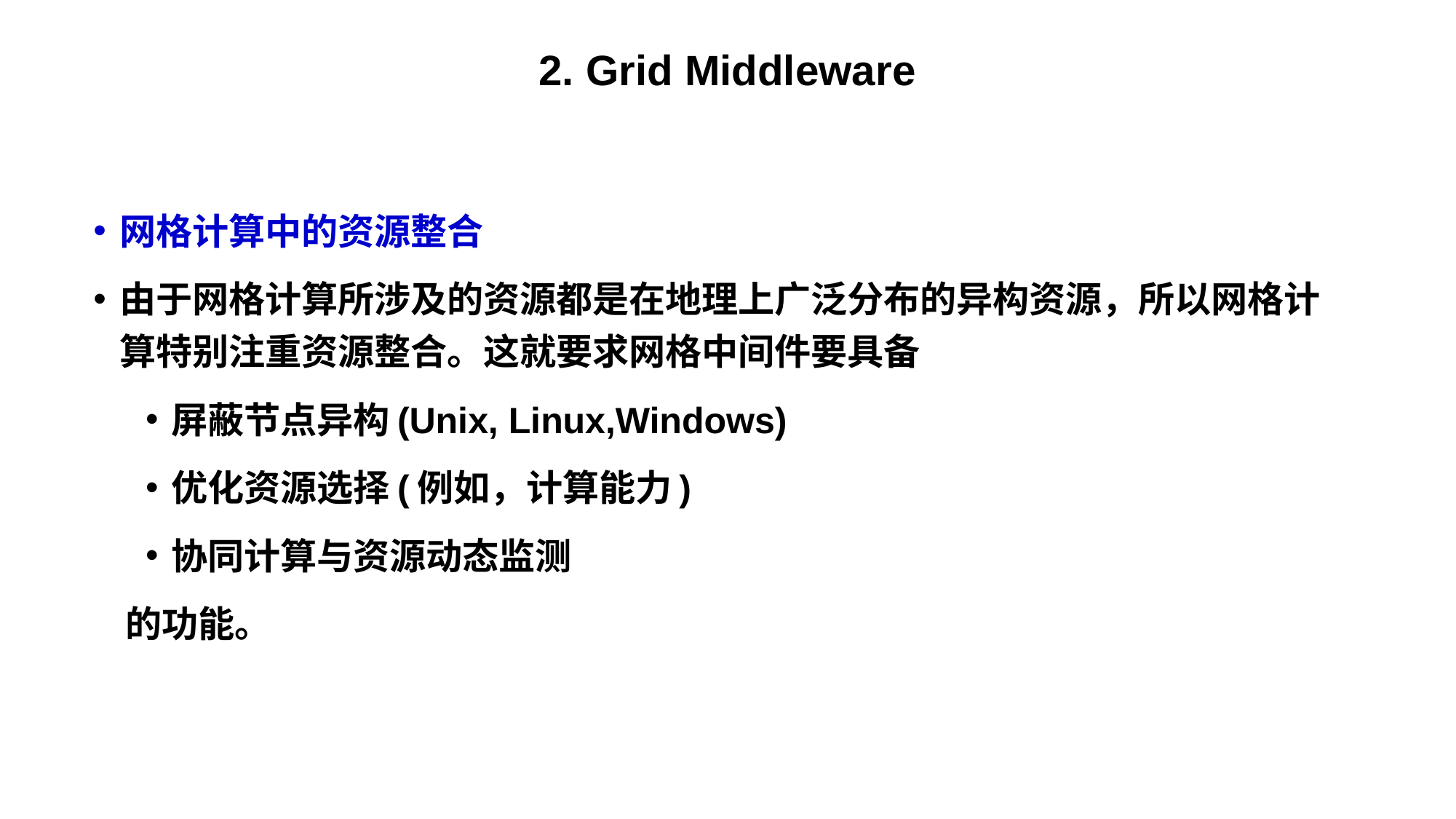

# 2. Grid Middleware
网格计算中的资源整合
由于网格计算所涉及的资源都是在地理上广泛分布的异构资源，所以网格计算特别注重资源整合。这就要求网格中间件要具备
屏蔽节点异构(Unix, Linux,Windows)
优化资源选择(例如，计算能力)
协同计算与资源动态监测
   的功能。